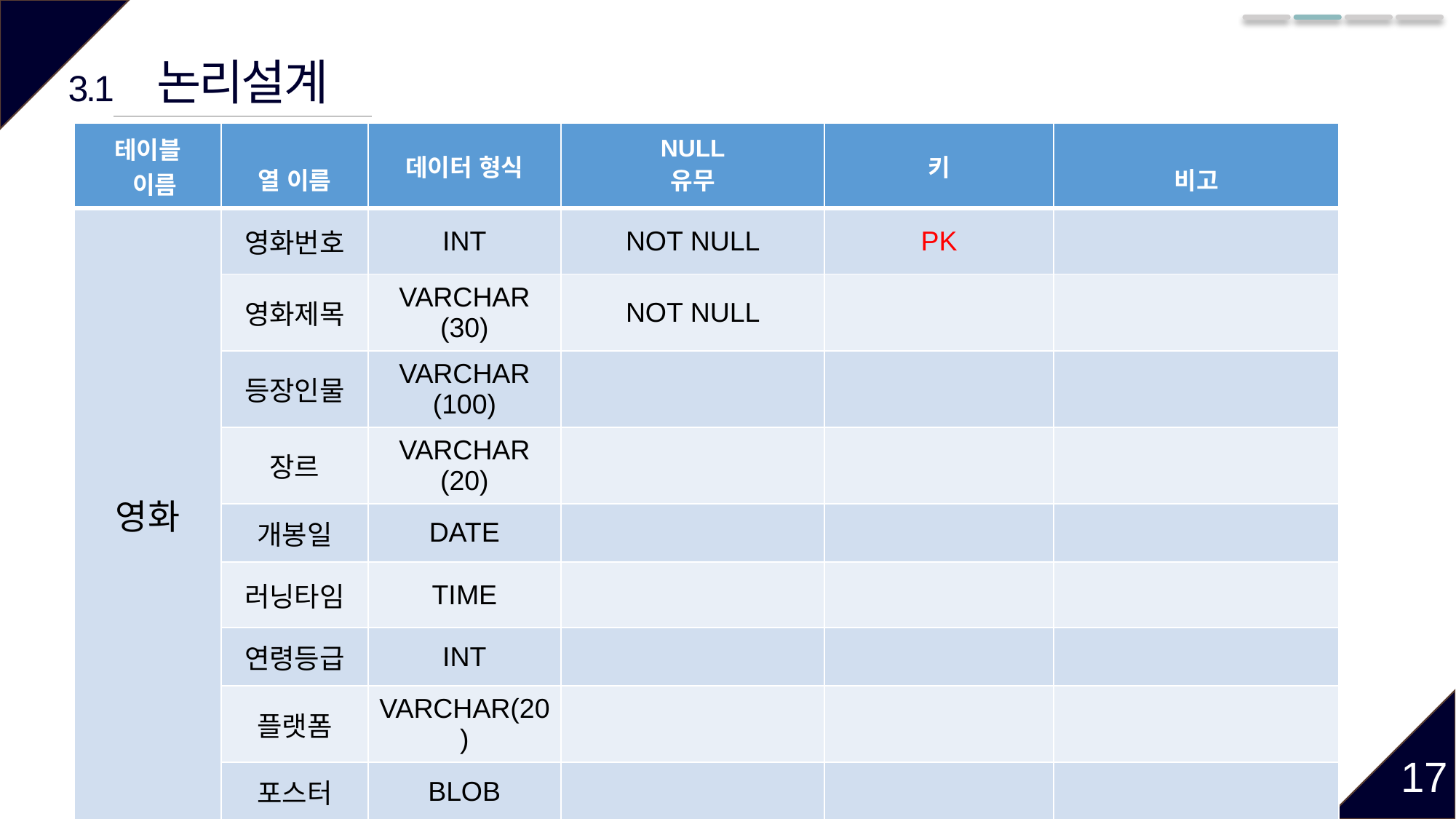

논리설계
3.1
| 테이블 이름 | 열 이름 | 데이터 형식 | NULL 유무 | 키 | 비고 |
| --- | --- | --- | --- | --- | --- |
| 영화 | 영화번호 | INT | NOT NULL | PK |  |
|  | 영화제목 | VARCHAR (30) | NOT NULL |  |  |
|  | 등장인물 | VARCHAR (100) |  |  |  |
|  | 장르 | VARCHAR (20) |  |  |  |
|  | 개봉일 | DATE |  |  |  |
|  | 러닝타임 | TIME |  |  |  |
|  | 연령등급 | INT |  |  |  |
|  | 플랫폼 | VARCHAR(20) |  |  |  |
|  | 포스터 | BLOB |  |  |  |
17